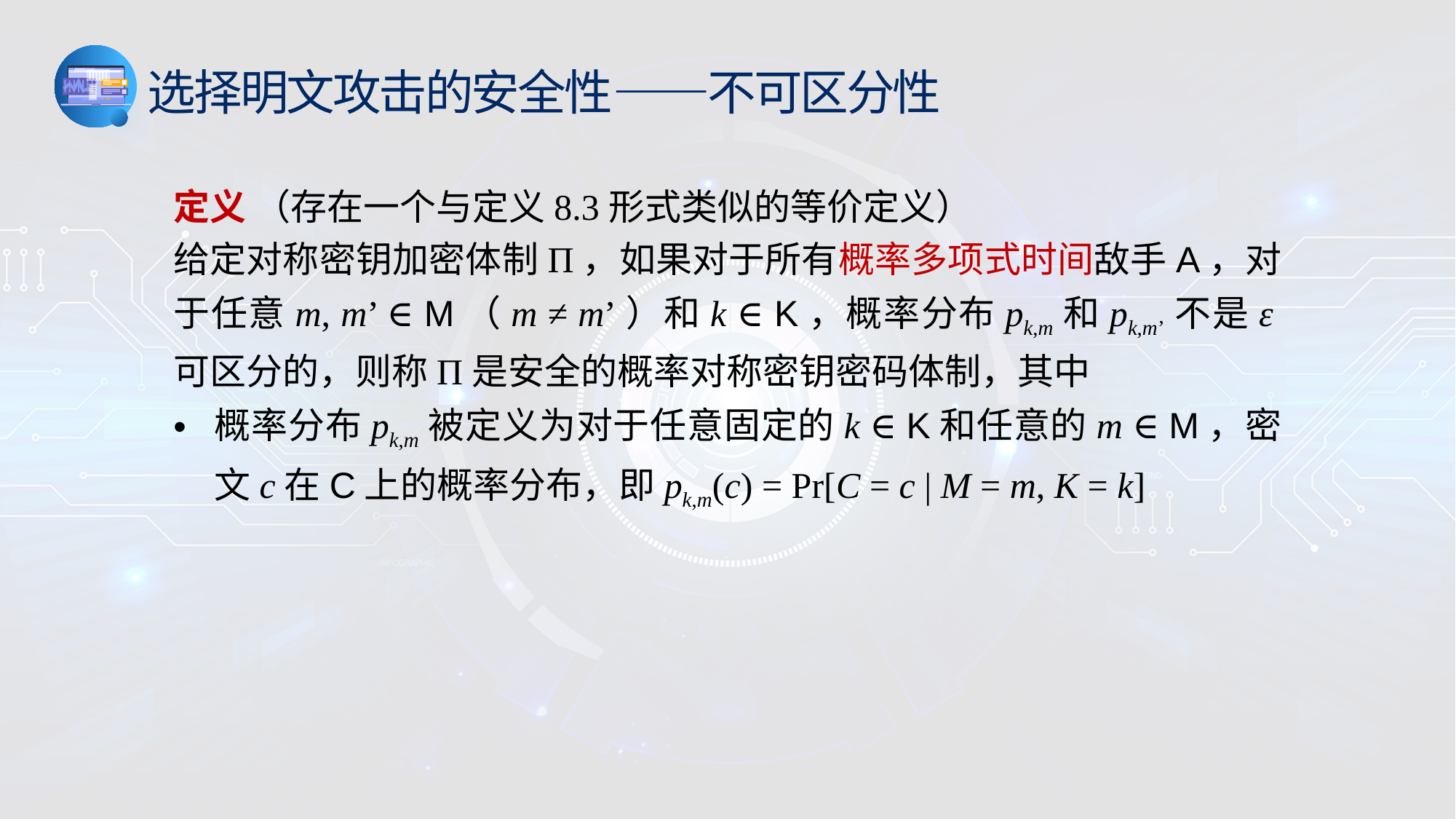

选择明文攻击的安全性——不可区分性

定义 （存在一个与定义8.3形式类似的等价定义）
给定对称密钥加密体制Π，如果对于所有概率多项式时间敌手A，对于任意m, m’ ∈ M（m ≠ m’）和k ∈ K，概率分布pk,m和pk,m’不是ε可区分的，则称Π是安全的概率对称密钥密码体制，其中
概率分布pk,m被定义为对于任意固定的k ∈ K和任意的m ∈ M，密文c在C上的概率分布，即pk,m(c) = Pr[C = c | M = m, K = k]